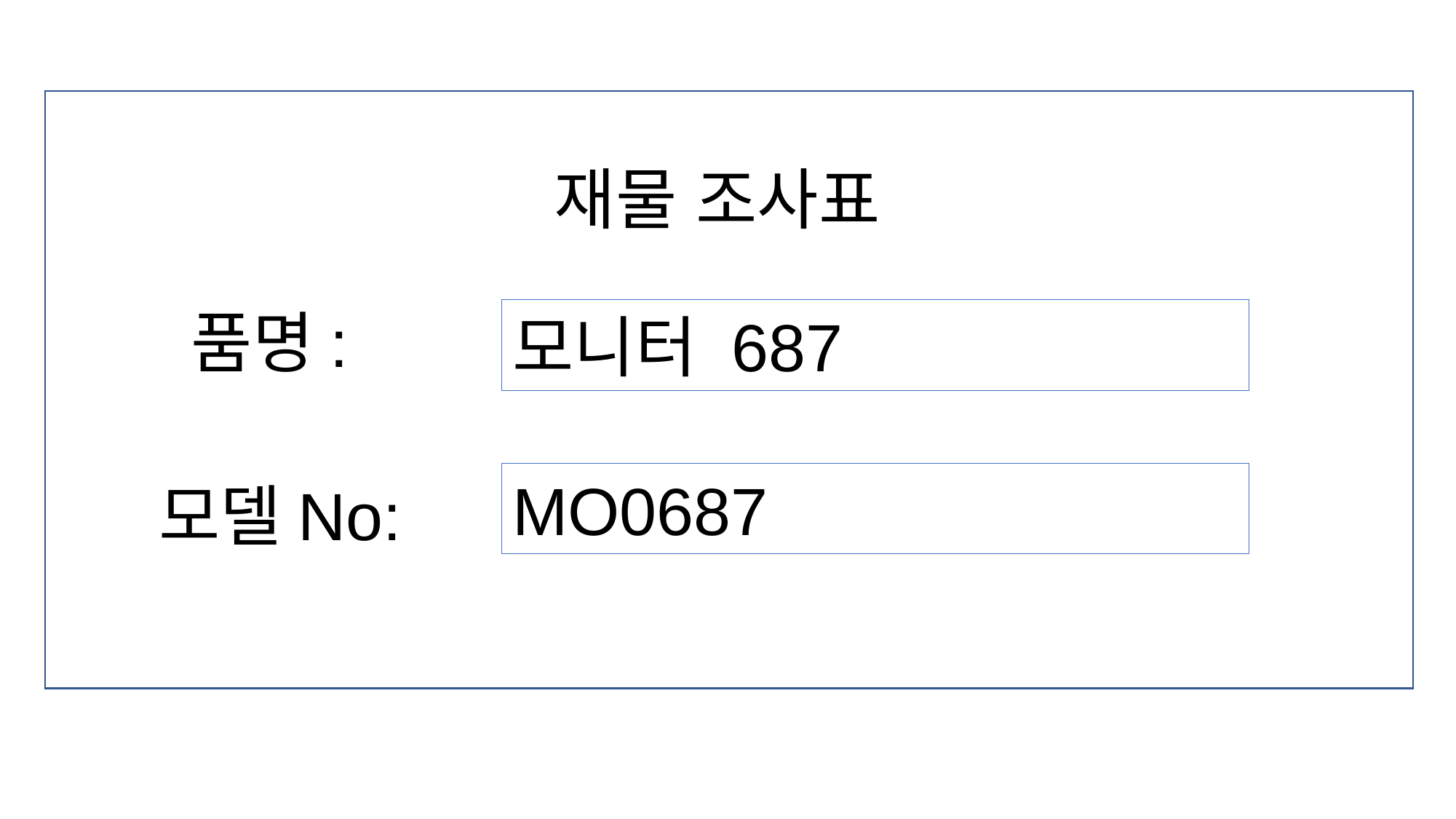

재물 조사표
품명:
모니터 687
MO0687
모델No: